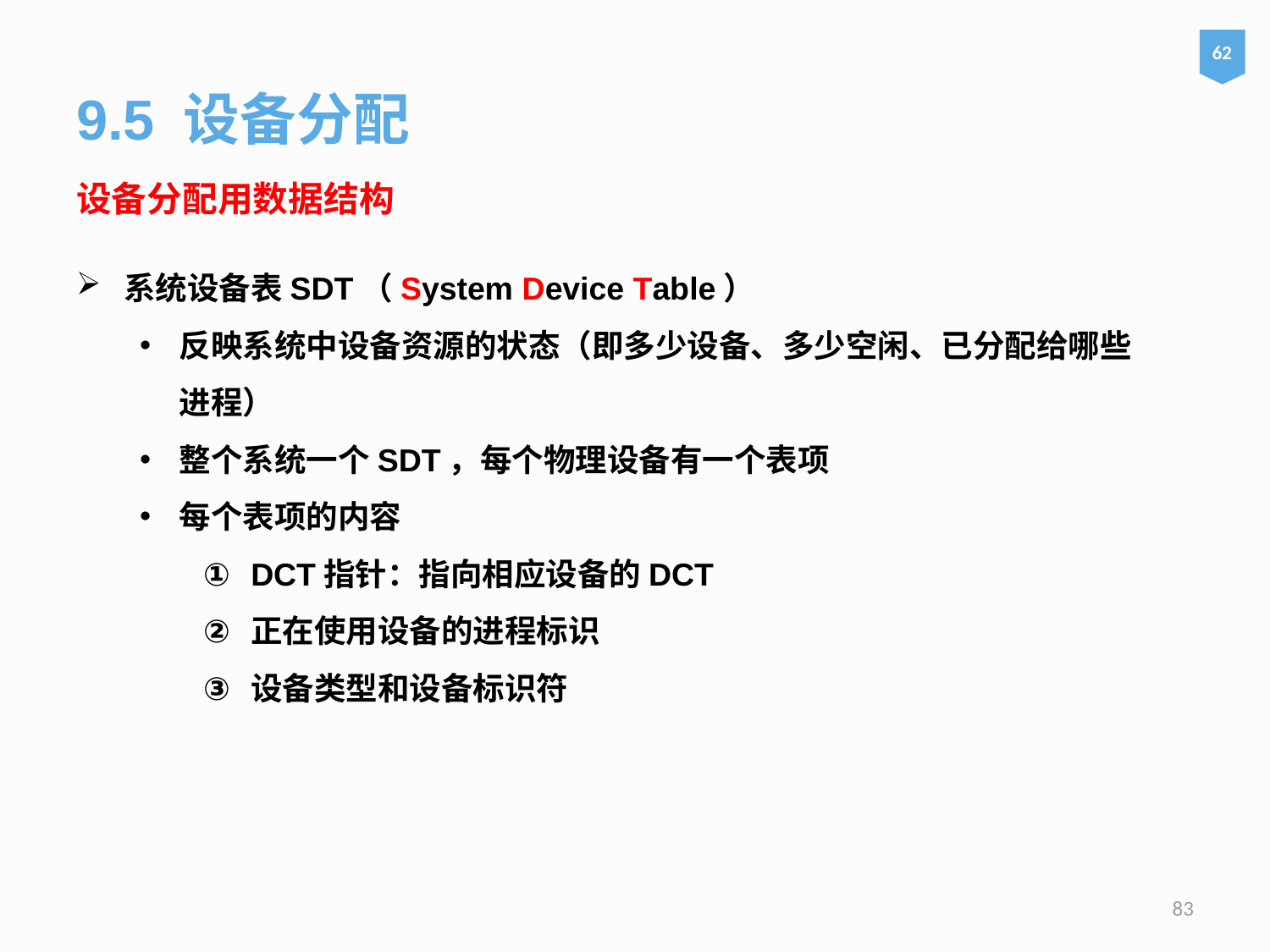

62
9.5 设备分配
设备分配用数据结构
系统设备表SDT（System Device Table）
反映系统中设备资源的状态（即多少设备、多少空闲、已分配给哪些进程）
整个系统一个SDT，每个物理设备有一个表项
每个表项的内容
DCT指针：指向相应设备的DCT
正在使用设备的进程标识
设备类型和设备标识符
83